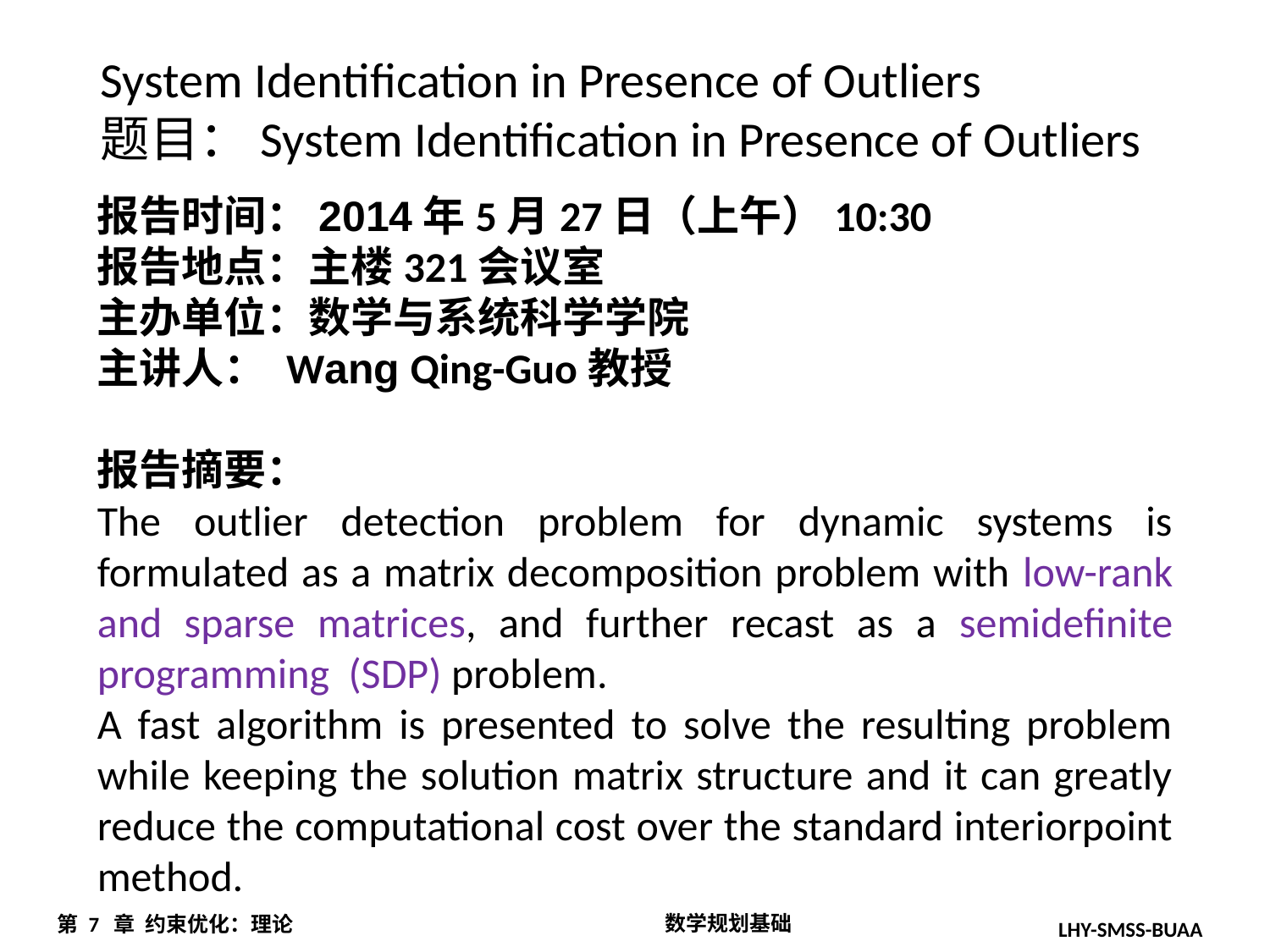

System Identification in Presence of Outliers
题目：System Identification in Presence of Outliers
报告时间：2014年5月27日（上午）10:30
报告地点：主楼321会议室
主办单位：数学与系统科学学院
主讲人： Wang Qing-Guo教授

报告摘要：
The outlier detection problem for dynamic systems is formulated as a matrix decomposition problem with low-rank and sparse matrices, and further recast as a semidefinite programming  (SDP) problem.
A fast algorithm is presented to solve the resulting problem while keeping the solution matrix structure and it can greatly reduce the computational cost over the standard interiorpoint method.